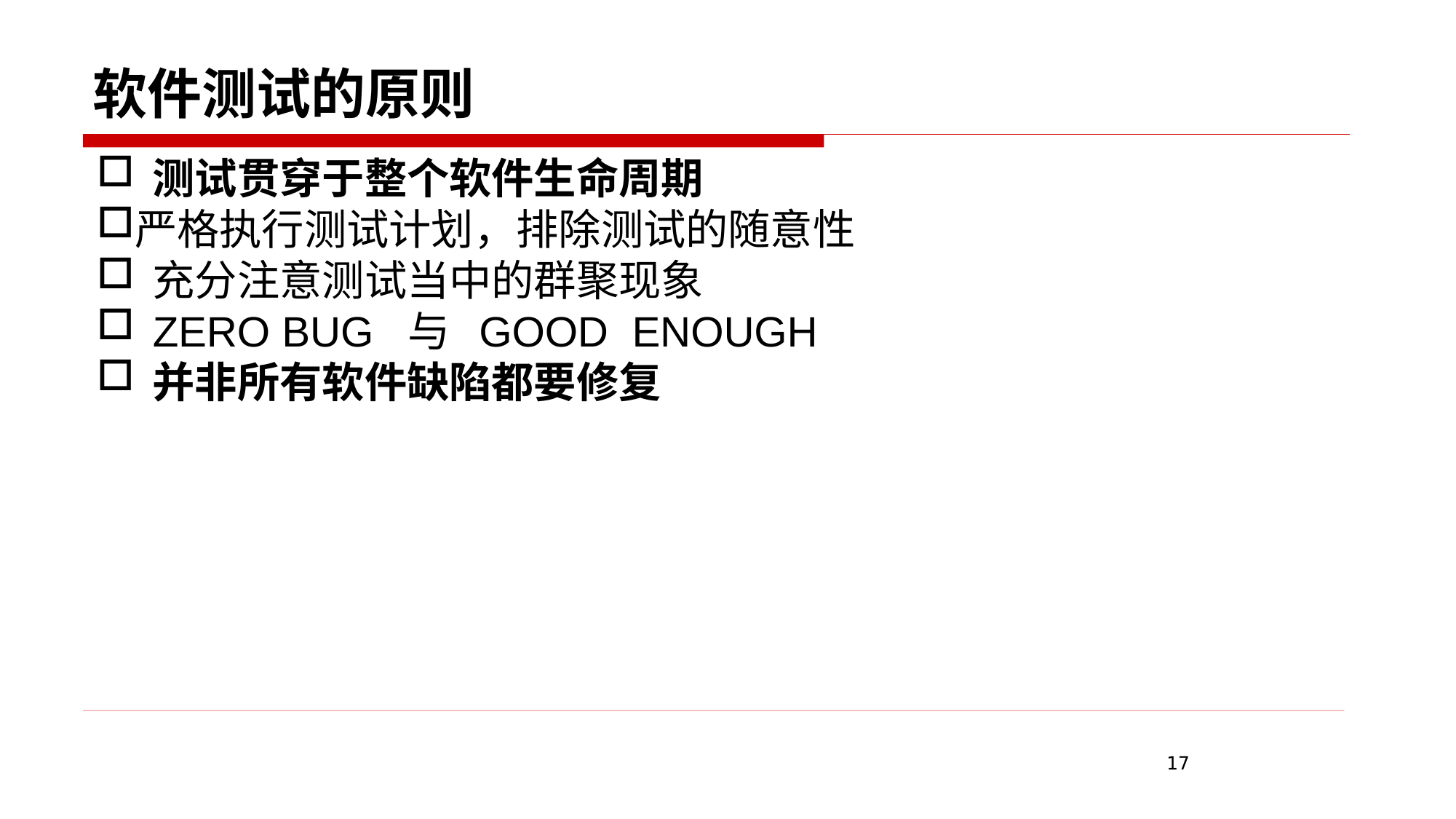

# 软件测试的原则
测试贯穿于整个软件生命周期
严格执行测试计划，排除测试的随意性
充分注意测试当中的群聚现象
ZERO BUG  与  GOOD  ENOUGH
并非所有软件缺陷都要修复

17